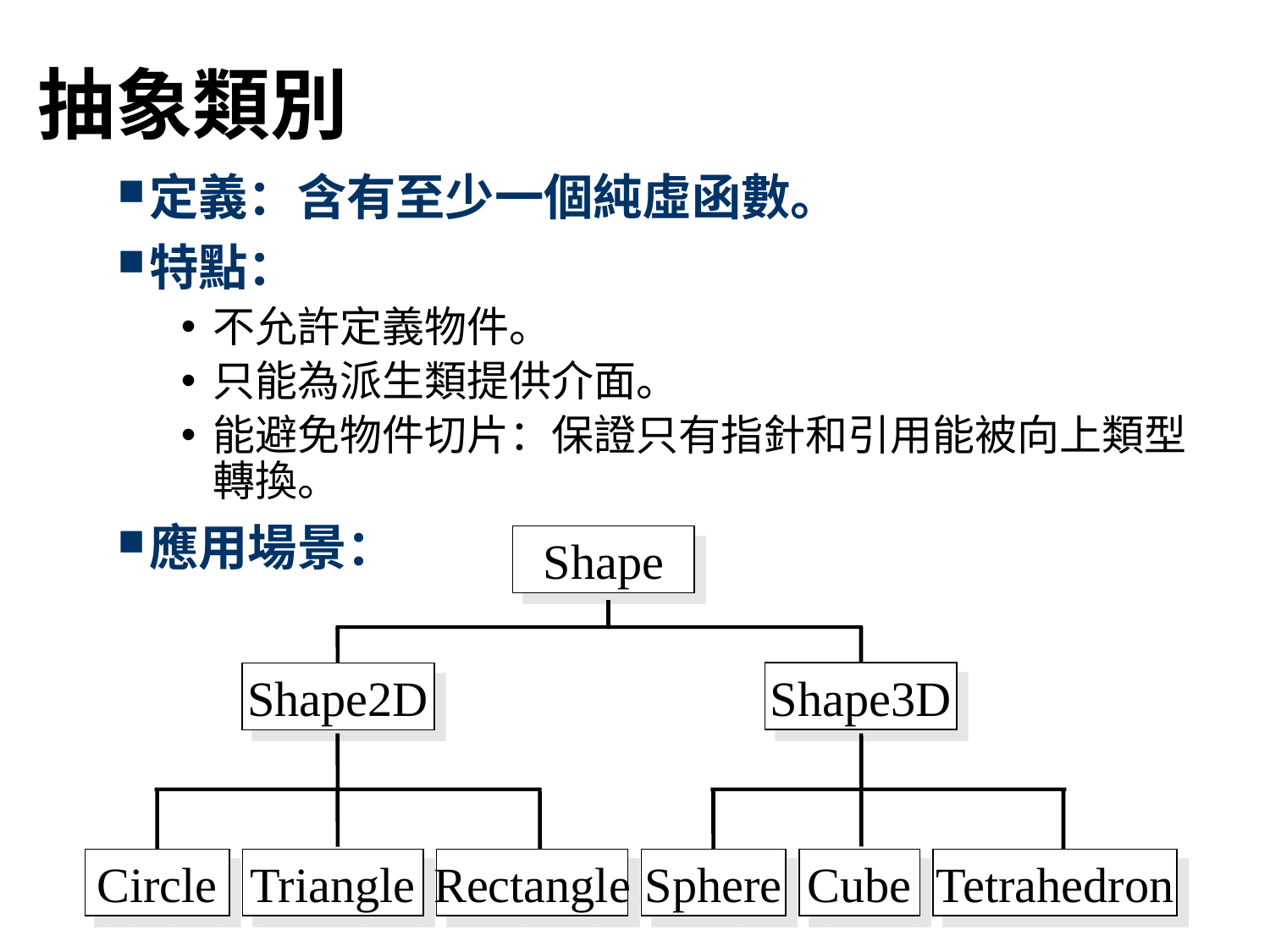

# 抽象類別
定義：含有至少一個純虛函數。
特點：
不允許定義物件。
只能為派生類提供介面。
能避免物件切片：保證只有指針和引用能被向上類型轉換。
應用場景：

Shape

Shape3D
Shape2D

Circle
Triangle
Rectangle
Sphere
Cube
Tetrahedron